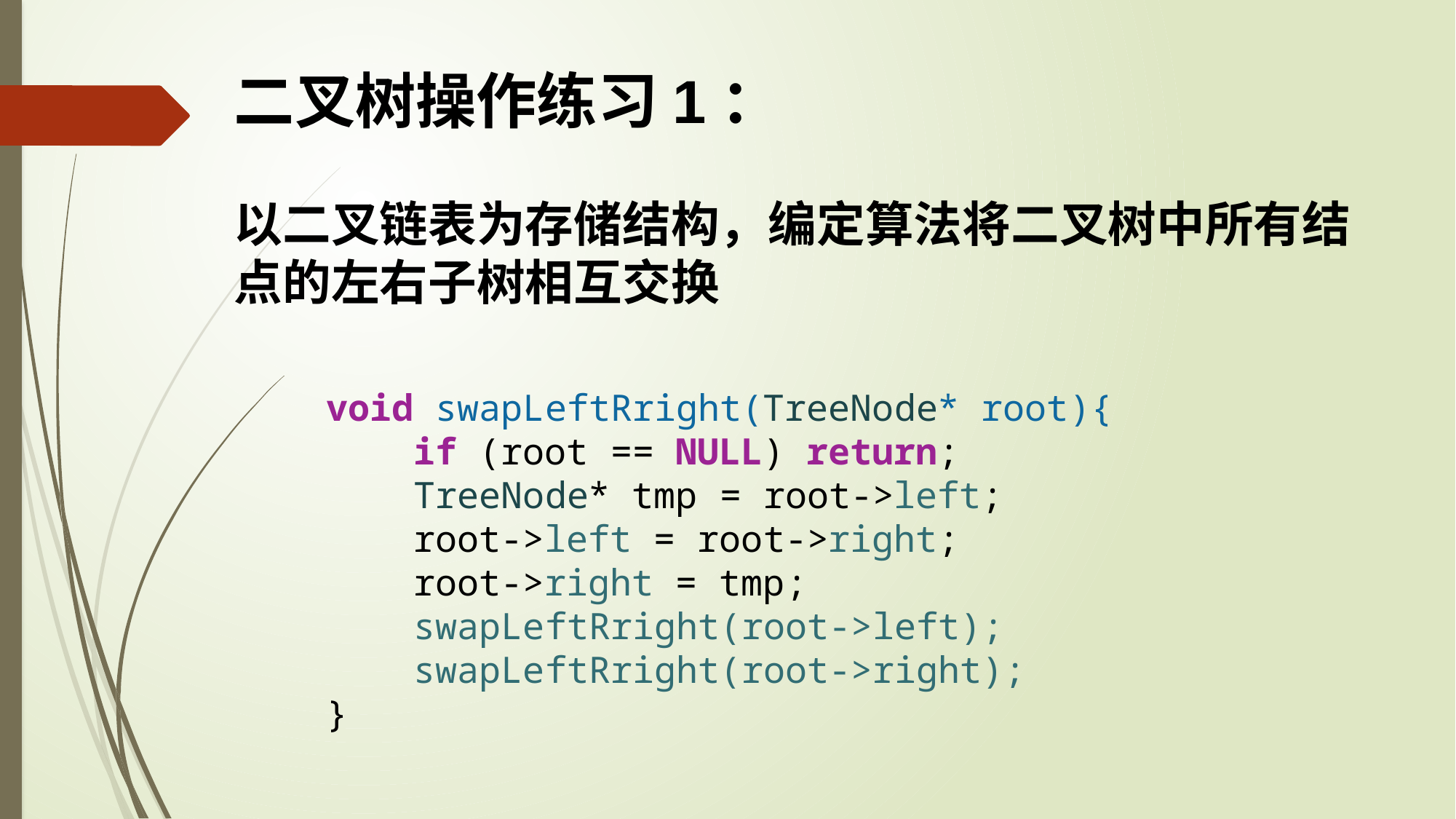

二叉树操作练习1：

以二叉链表为存储结构，编定算法将二叉树中所有结点的左右子树相互交换
void swapLeftRright(TreeNode* root){
    if (root == NULL) return;
    TreeNode* tmp = root->left;
    root->left = root->right;
    root->right = tmp;
    swapLeftRright(root->left);
    swapLeftRright(root->right);
}